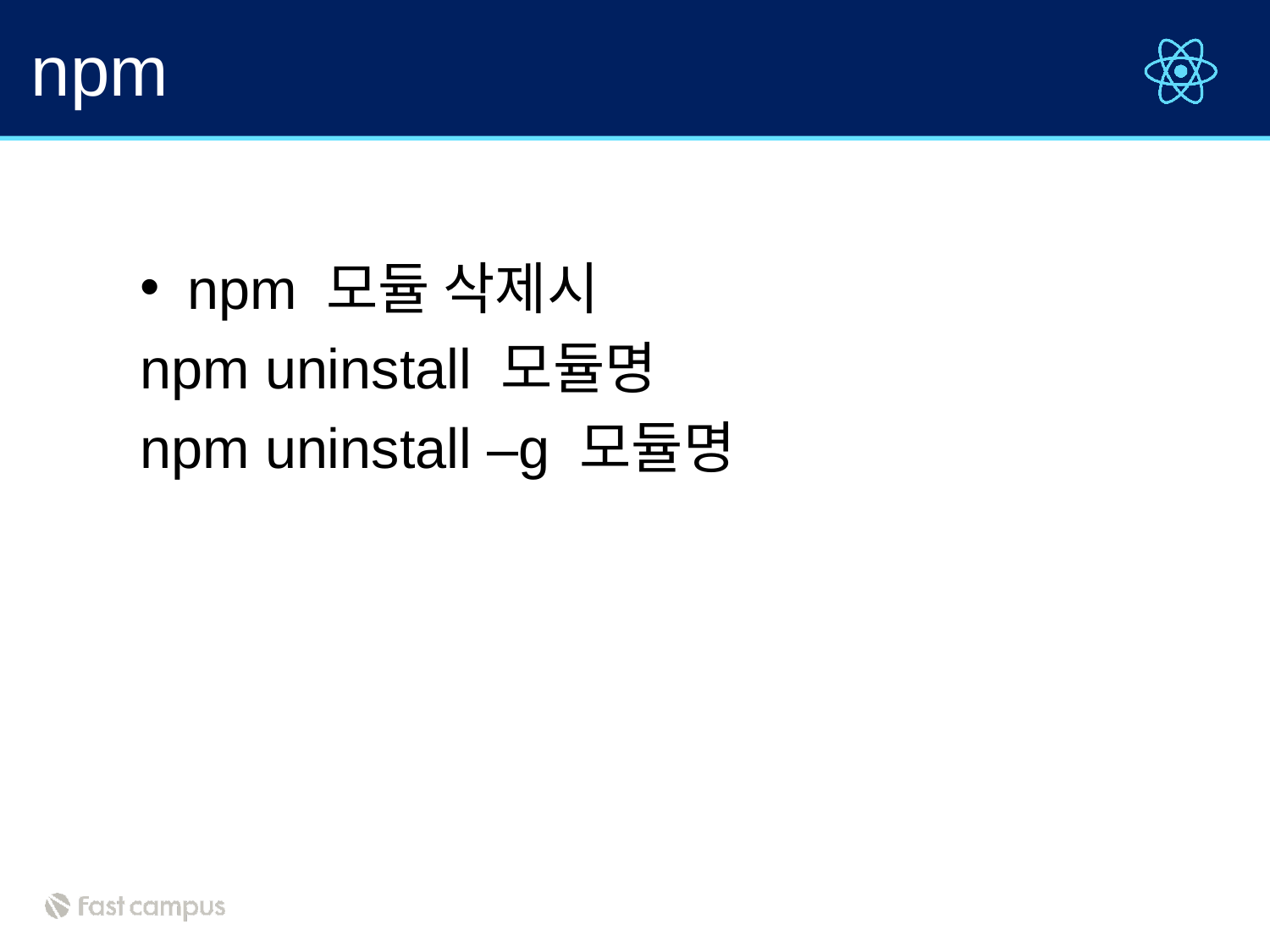

# npm
npm 모듈 삭제시
npm uninstall 모듈명
npm uninstall –g 모듈명